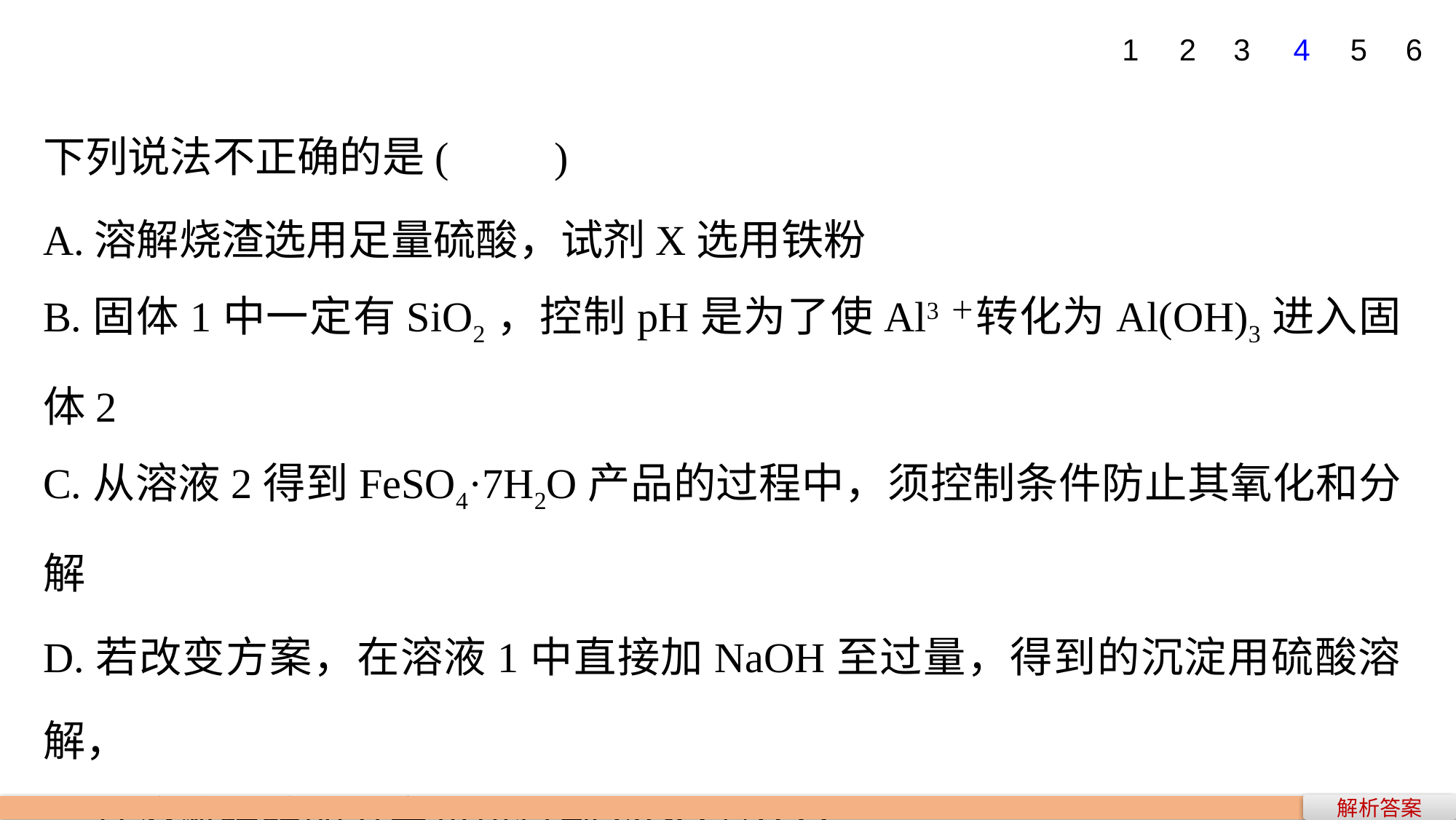

1
2
3
4
5
6
下列说法不正确的是(　　)
A.溶解烧渣选用足量硫酸，试剂X选用铁粉
B.固体1中一定有SiO2，控制pH是为了使Al3＋转化为Al(OH)3进入固体2
C.从溶液2得到FeSO4·7H2O产品的过程中，须控制条件防止其氧化和分解
D.若改变方案，在溶液1中直接加NaOH至过量，得到的沉淀用硫酸溶解，
    其溶液经结晶分离也可得到FeSO4·7H2O
解析答案